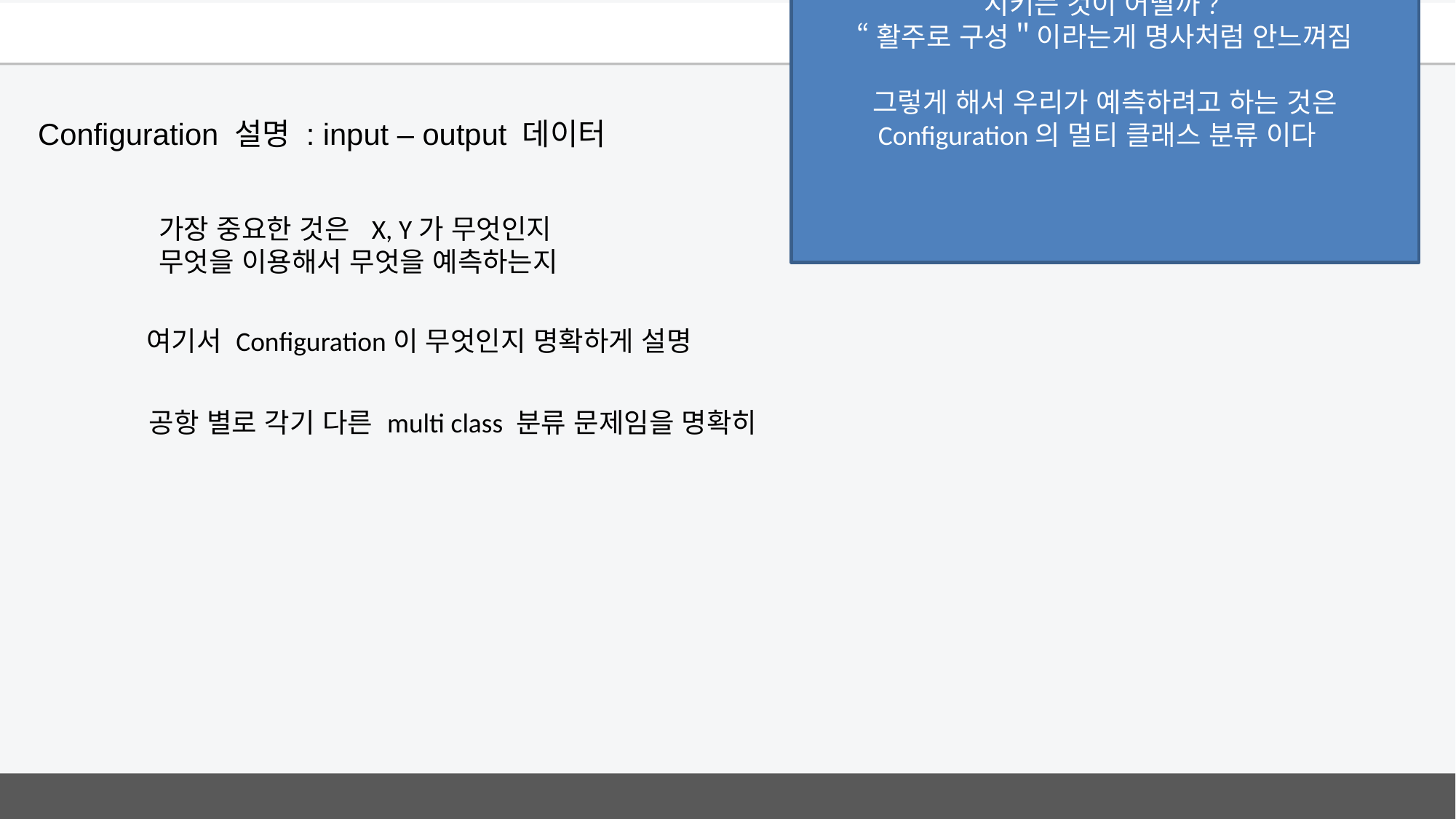

활주로 구성 이라는 단어 대신
Configuration 이라는 단어를 사용해서 명확히 이해 시키는 것이 어떨까?
“활주로 구성＂이라는게 명사처럼 안느껴짐

그렇게 해서 우리가 예측하려고 하는 것은 Configuration의 멀티 클래스 분류 이다
Configuration 설명 : input – output 데이터
가장 중요한 것은  X, Y가 무엇인지
무엇을 이용해서 무엇을 예측하는지
여기서 Configuration이 무엇인지 명확하게 설명
공항 별로 각기 다른 multi class 분류 문제임을 명확히